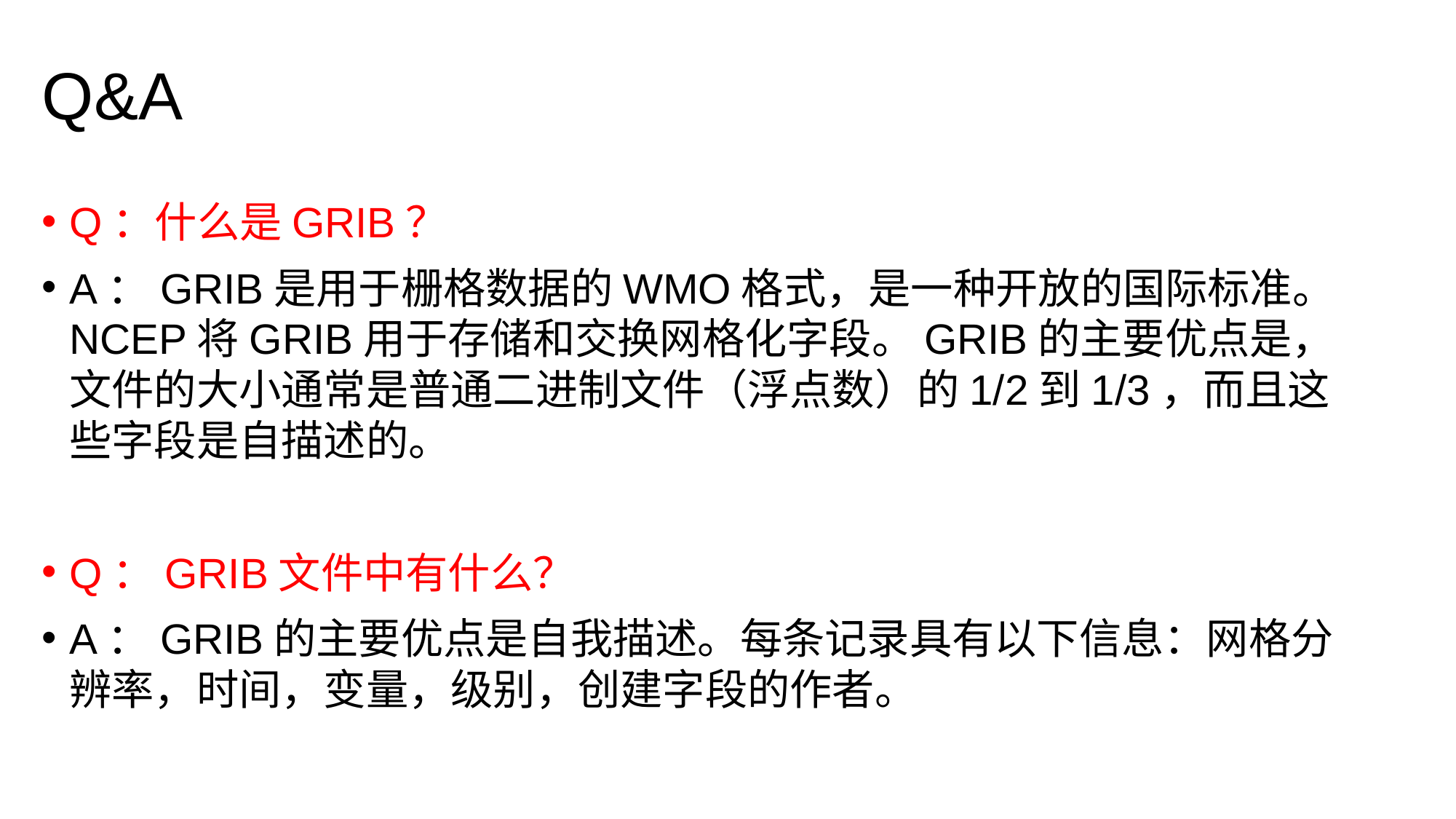

# Q&A
Q：什么是GRIB？
A：GRIB是用于栅格数据的WMO格式，是一种开放的国际标准。NCEP将GRIB用于存储和交换网格化字段。GRIB的主要优点是，文件的大小通常是普通二进制文件（浮点数）的1/2到1/3，而且这些字段是自描述的。

Q：GRIB文件中有什么？
A：GRIB的主要优点是自我描述。每条记录具有以下信息：网格分辨率，时间，变量，级别，创建字段的作者。